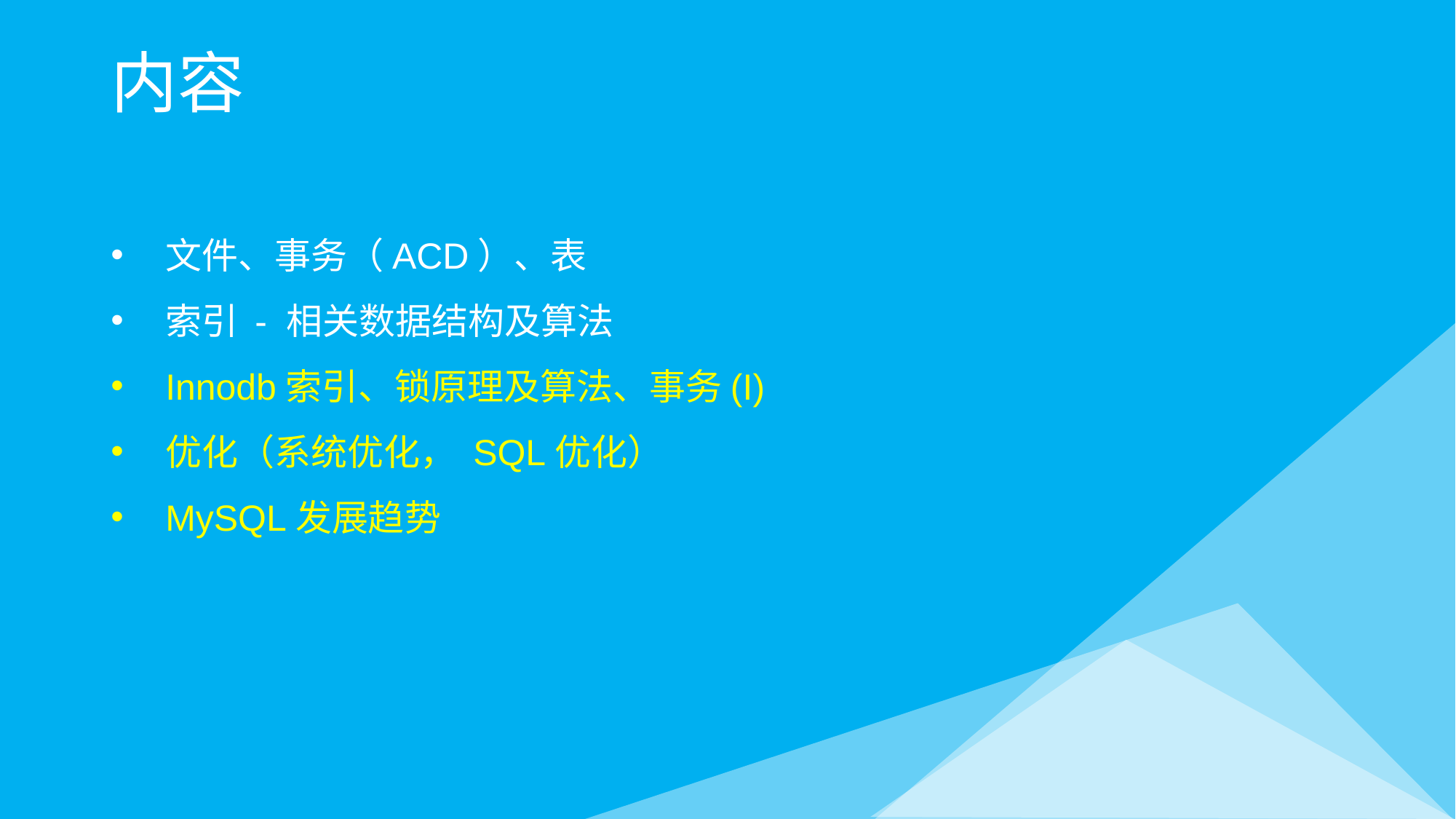

# 内容
文件、事务（ACD）、表
索引 - 相关数据结构及算法
Innodb索引、锁原理及算法、事务(I)
优化（系统优化， SQL优化）
MySQL发展趋势